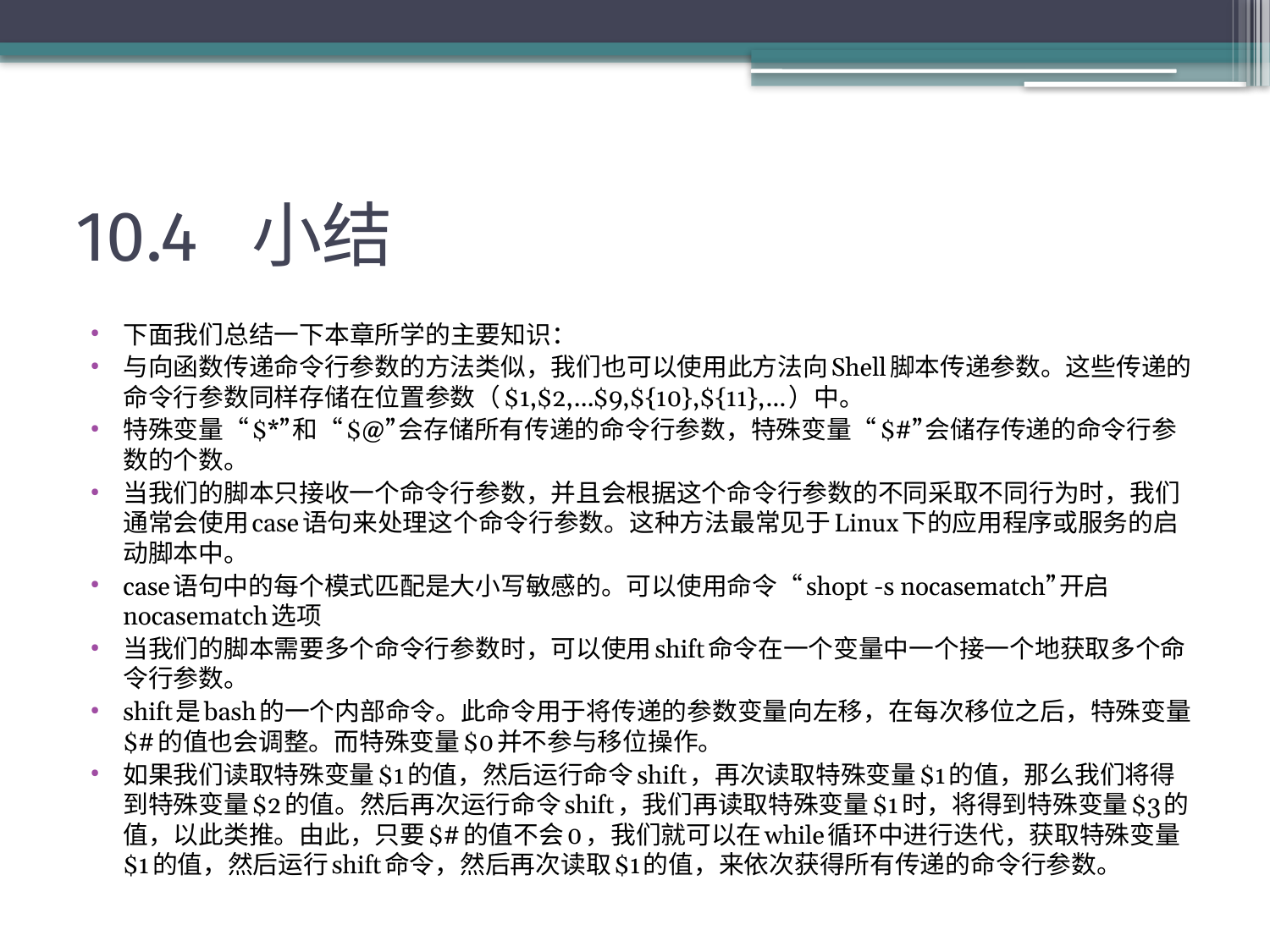

# 10.4  小结
下面我们总结一下本章所学的主要知识：
与向函数传递命令行参数的方法类似，我们也可以使用此方法向Shell脚本传递参数。这些传递的命令行参数同样存储在位置参数（$1,$2,…$9,${10},${11},…）中。
特殊变量“$*”和“$@”会存储所有传递的命令行参数，特殊变量“$#”会储存传递的命令行参数的个数。
当我们的脚本只接收一个命令行参数，并且会根据这个命令行参数的不同采取不同行为时，我们通常会使用case语句来处理这个命令行参数。这种方法最常见于Linux下的应用程序或服务的启动脚本中。
case语句中的每个模式匹配是大小写敏感的。可以使用命令“shopt -s nocasematch”开启nocasematch选项
当我们的脚本需要多个命令行参数时，可以使用shift命令在一个变量中一个接一个地获取多个命令行参数。
shift是bash的一个内部命令。此命令用于将传递的参数变量向左移，在每次移位之后，特殊变量$#的值也会调整。而特殊变量$0并不参与移位操作。
如果我们读取特殊变量$1的值，然后运行命令shift，再次读取特殊变量$1的值，那么我们将得到特殊变量$2的值。然后再次运行命令shift，我们再读取特殊变量$1时，将得到特殊变量$3的值，以此类推。由此，只要$#的值不会0，我们就可以在while循环中进行迭代，获取特殊变量$1的值，然后运行shift命令，然后再次读取$1的值，来依次获得所有传递的命令行参数。